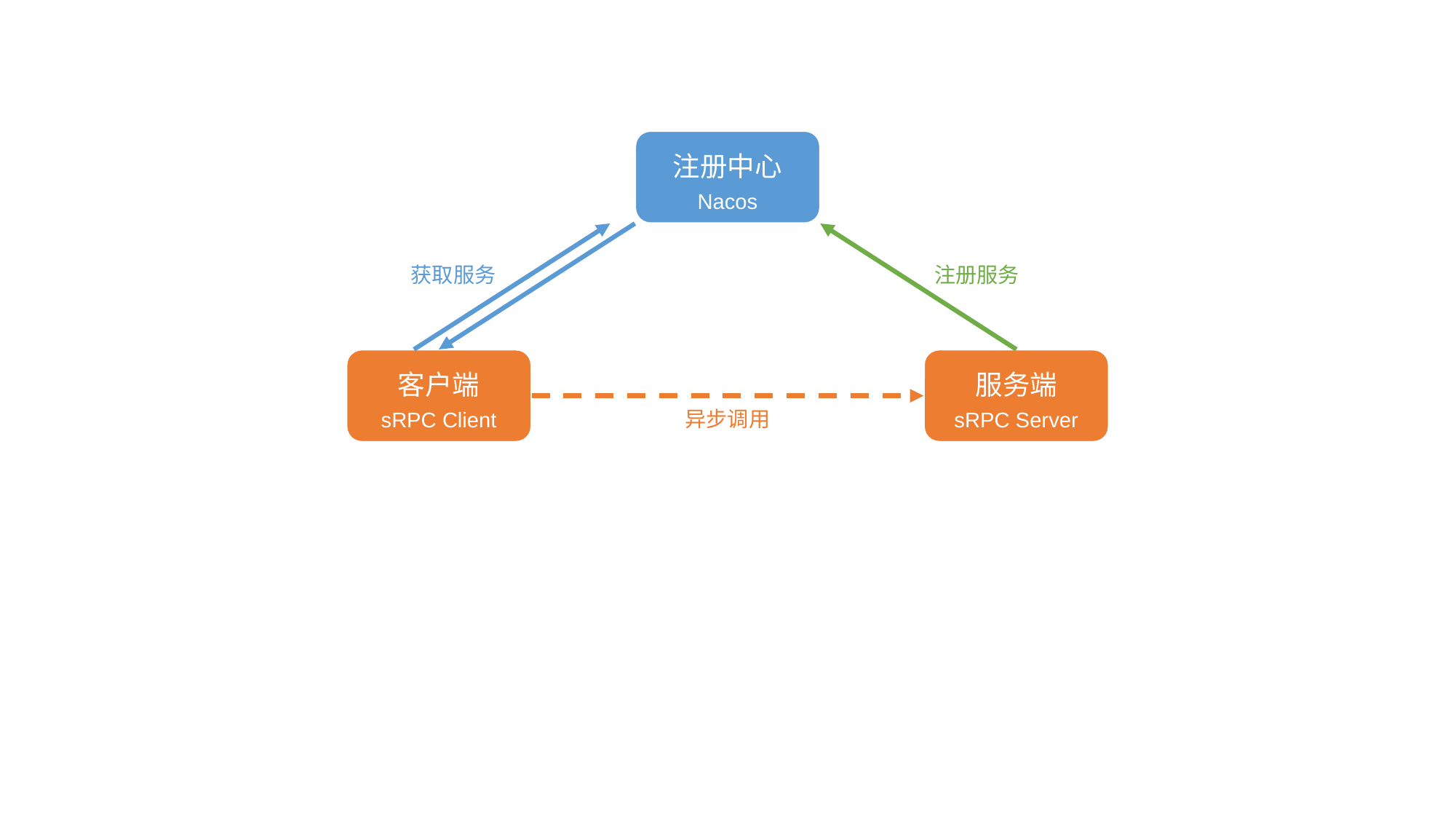

注册中心
Nacos
获取服务
注册服务
客户端
sRPC Client
服务端
sRPC Server
异步调用